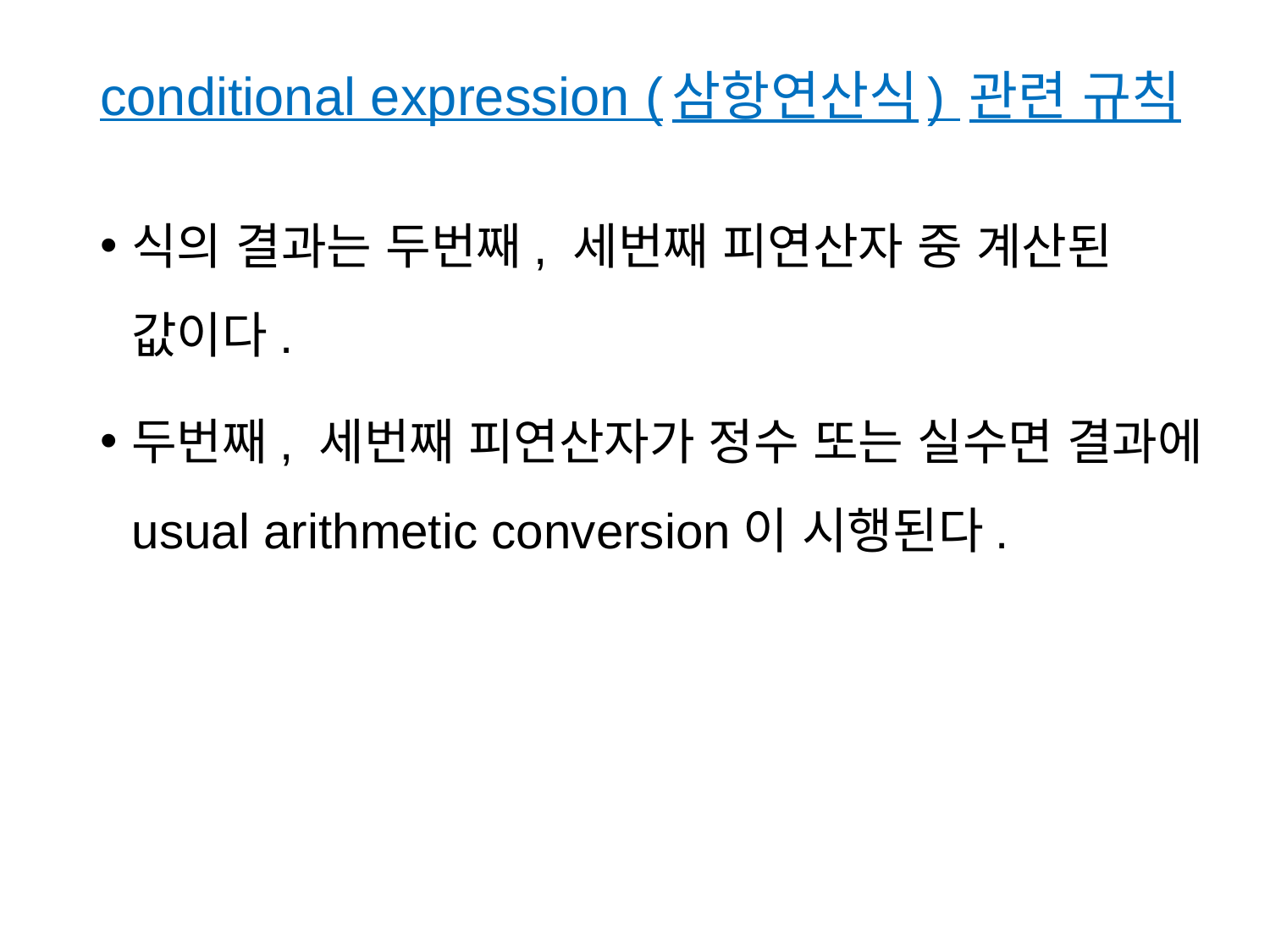

# conditional expression (삼항연산식) 관련 규칙
식의 결과는 두번째, 세번째 피연산자 중 계산된 값이다.
두번째, 세번째 피연산자가 정수 또는 실수면 결과에 usual arithmetic conversion이 시행된다.